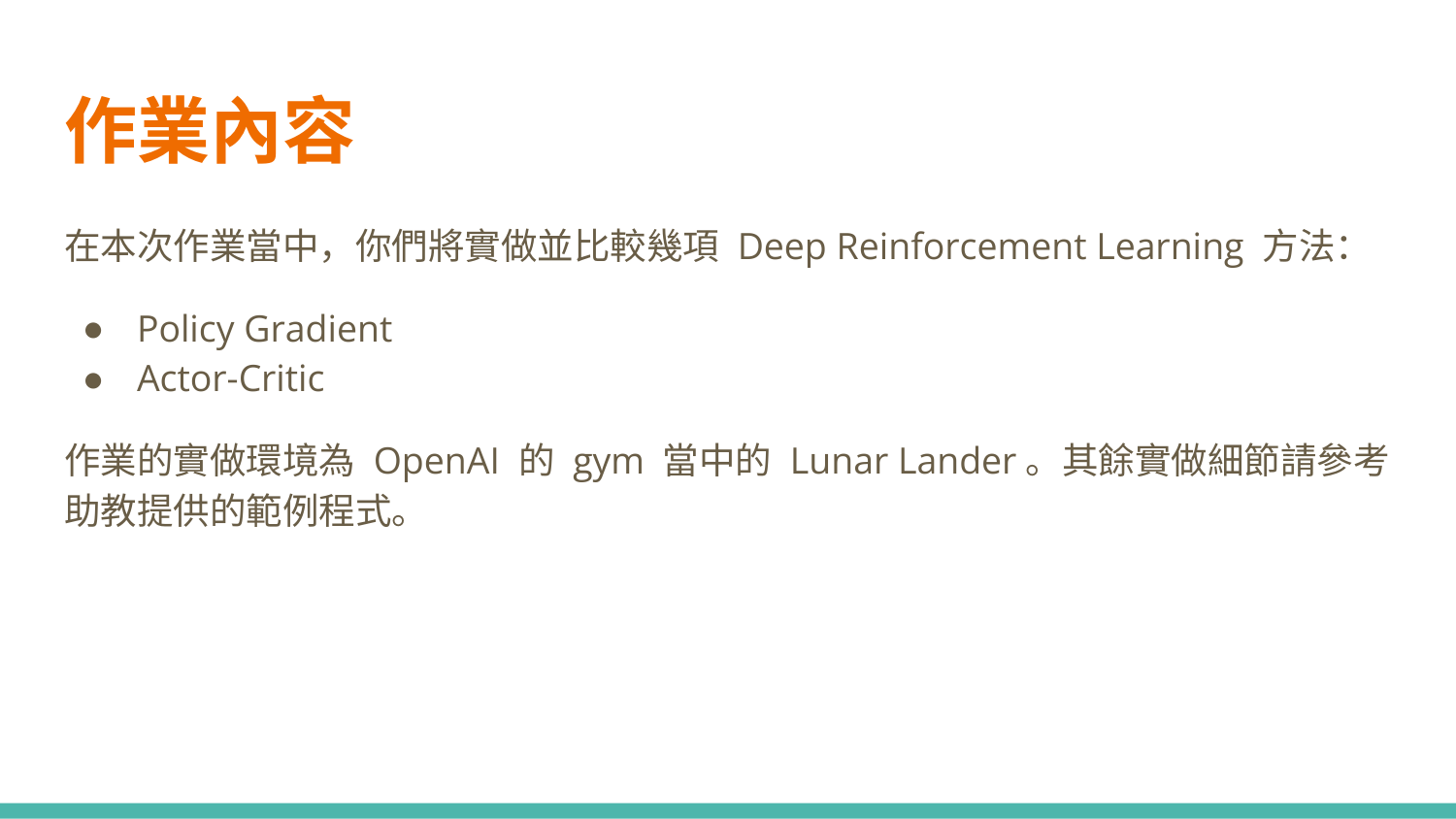

# 作業內容
在本次作業當中，你們將實做並比較幾項 Deep Reinforcement Learning 方法：
Policy Gradient
Actor-Critic
作業的實做環境為 OpenAI 的 gym 當中的 Lunar Lander。其餘實做細節請參考助教提供的範例程式。